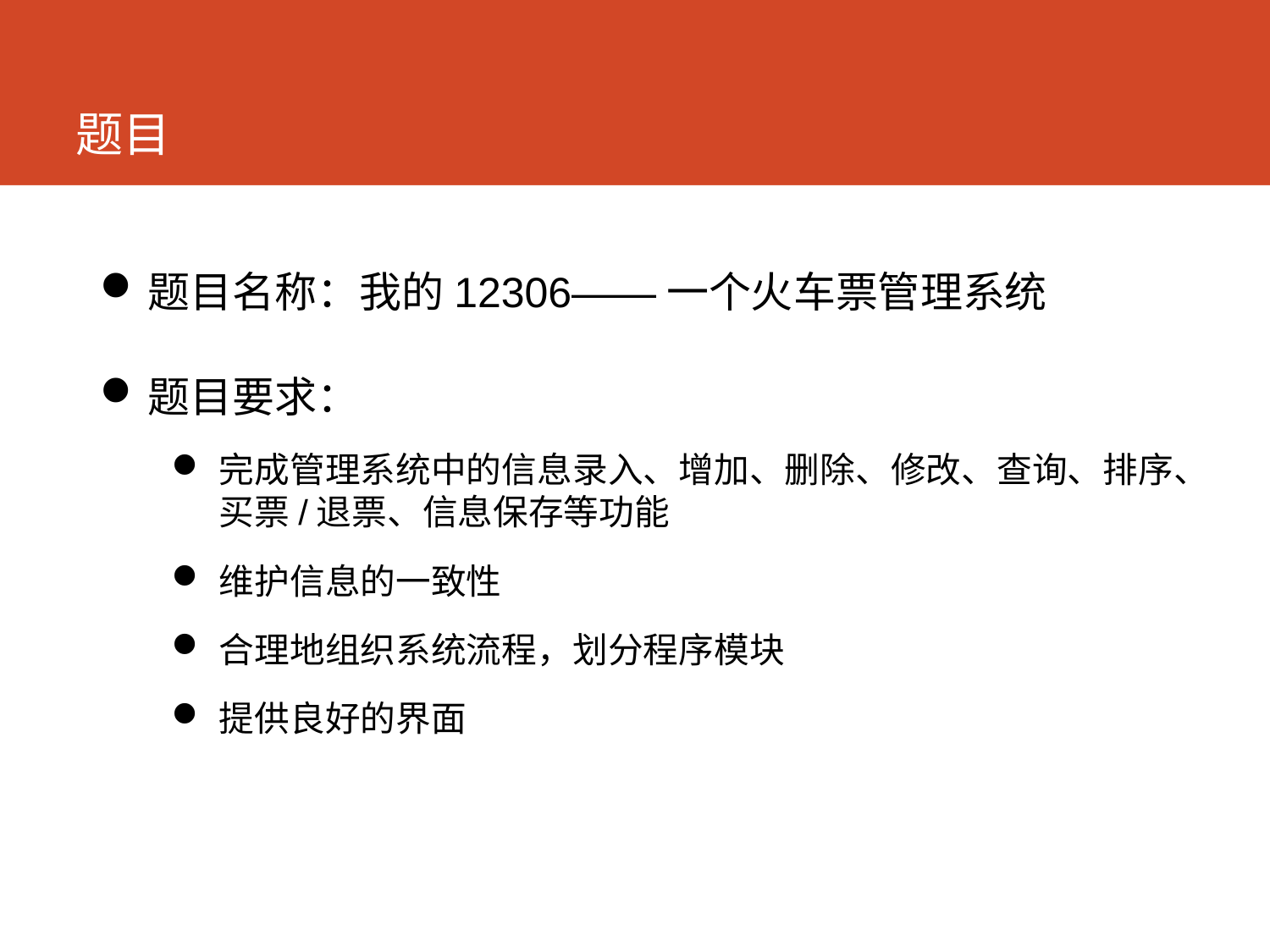

# 题目
题目名称：我的12306——一个火车票管理系统
题目要求：
完成管理系统中的信息录入、增加、删除、修改、查询、排序、买票/退票、信息保存等功能
维护信息的一致性
合理地组织系统流程，划分程序模块
提供良好的界面